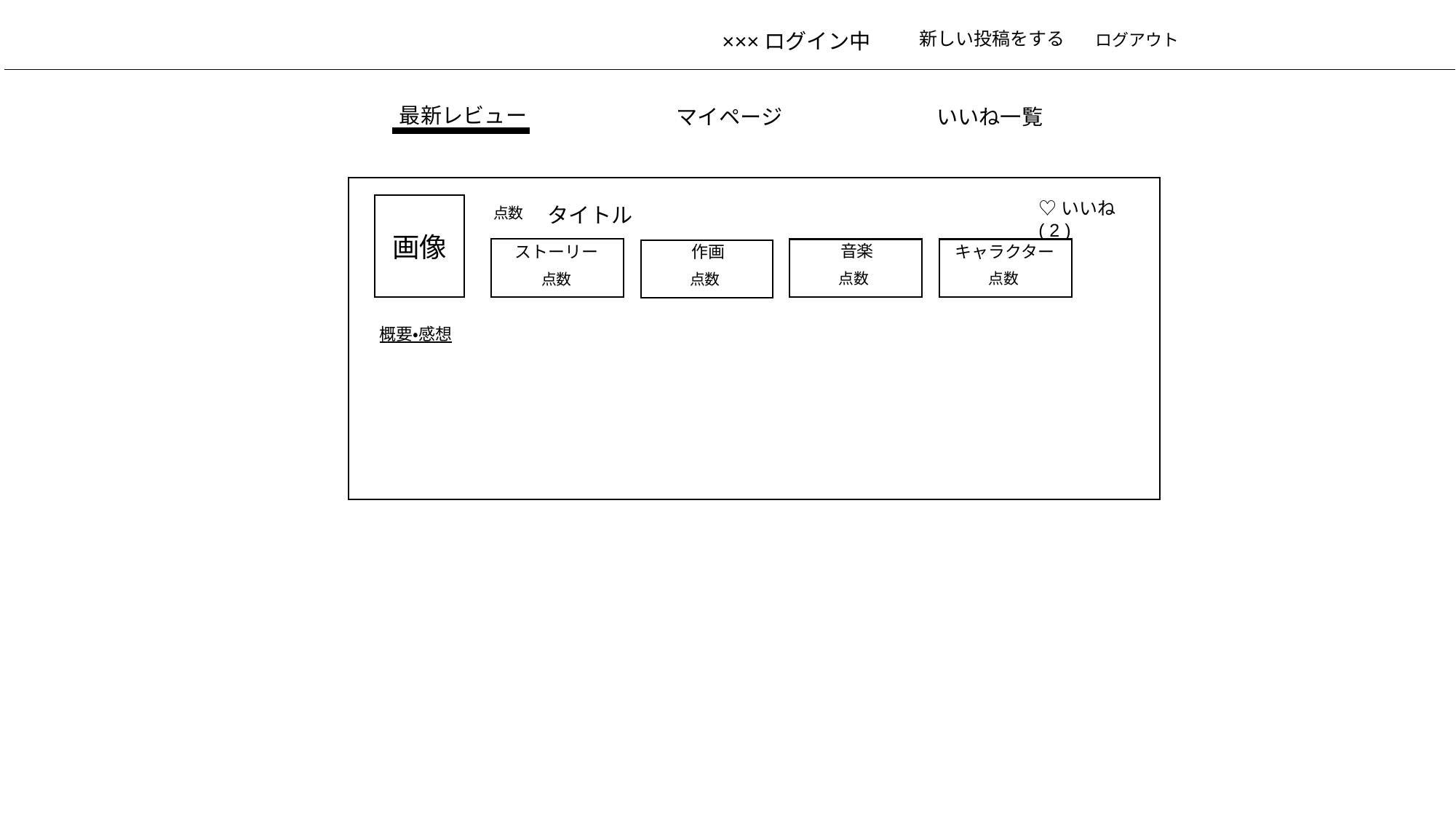

新しい投稿をする
×××ログイン中
ログアウト
最新レビュー
いいね一覧
マイページ

♡いいね( 2 )
画像
タイトル
点数
音楽
ストーリー
作画
キャラクター

点数
点数
点数
点数
概要・感想